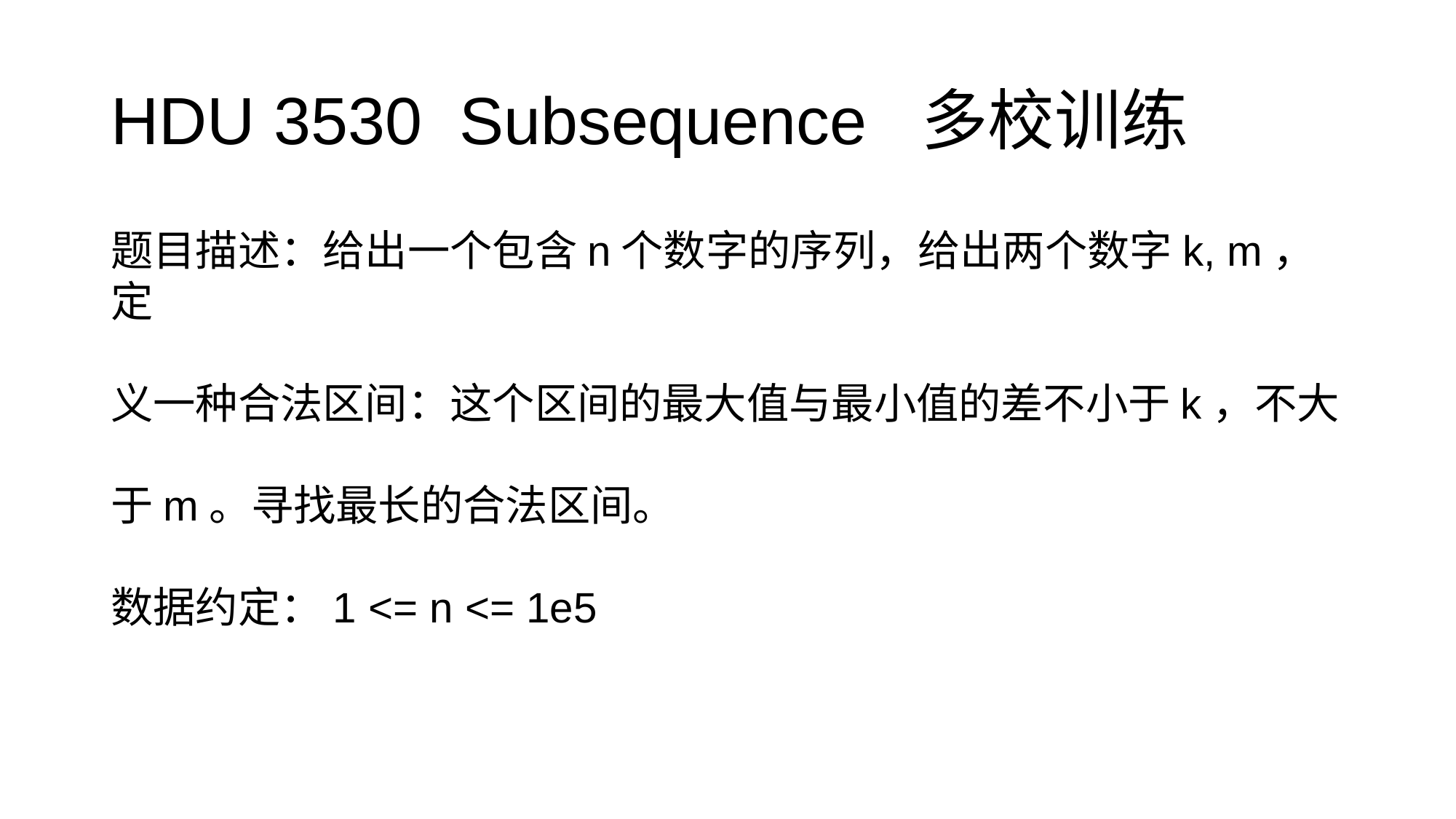

# HDU 3530  Subsequence  多校训练
题目描述：给出一个包含n个数字的序列，给出两个数字k, m，定

义一种合法区间：这个区间的最大值与最小值的差不小于k，不大

于m。寻找最长的合法区间。

数据约定：1 <= n <= 1e5